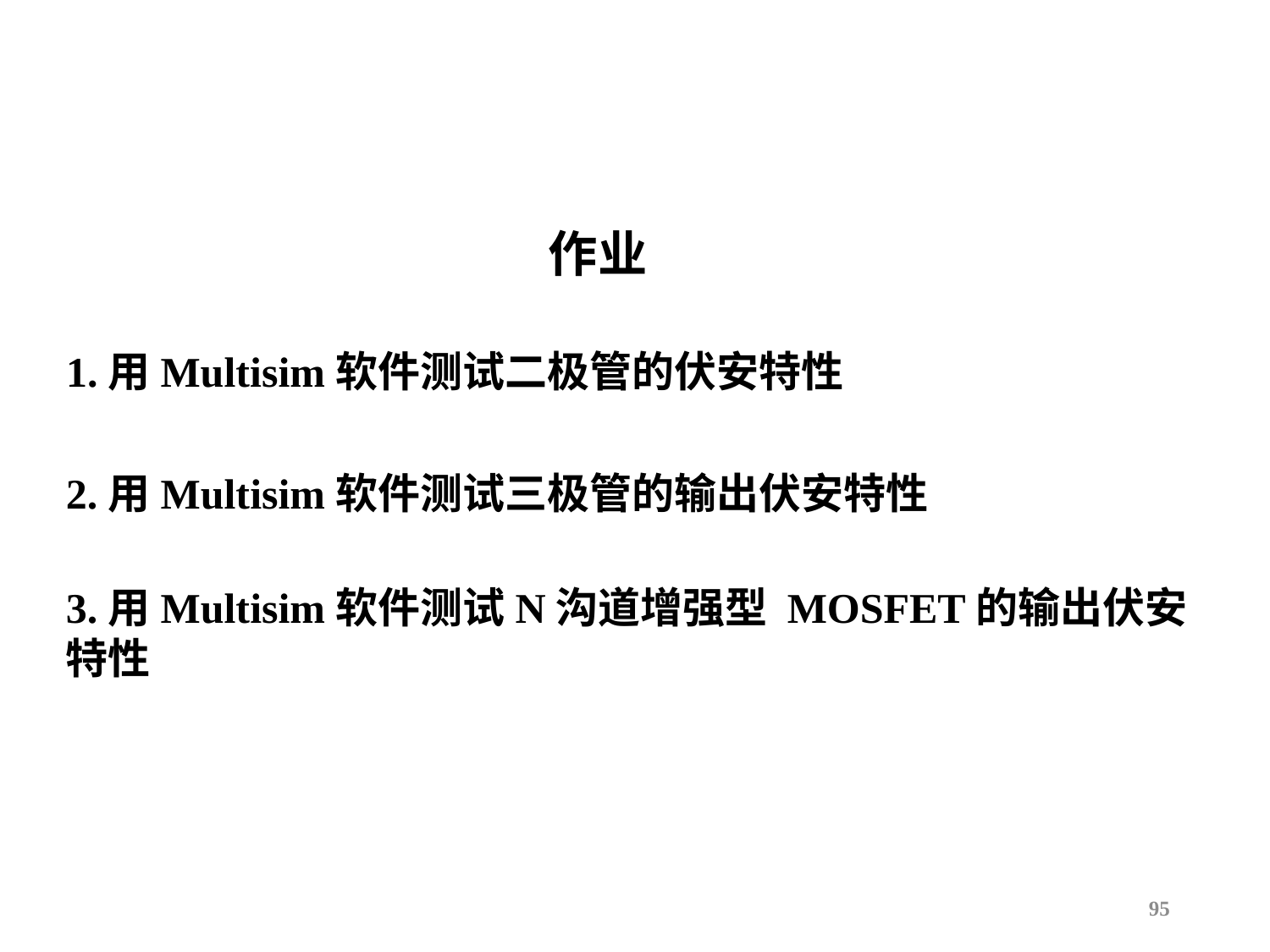

作业
1.用Multisim软件测试二极管的伏安特性
2.用Multisim软件测试三极管的输出伏安特性
3.用Multisim软件测试N沟道增强型 MOSFET的输出伏安特性
95